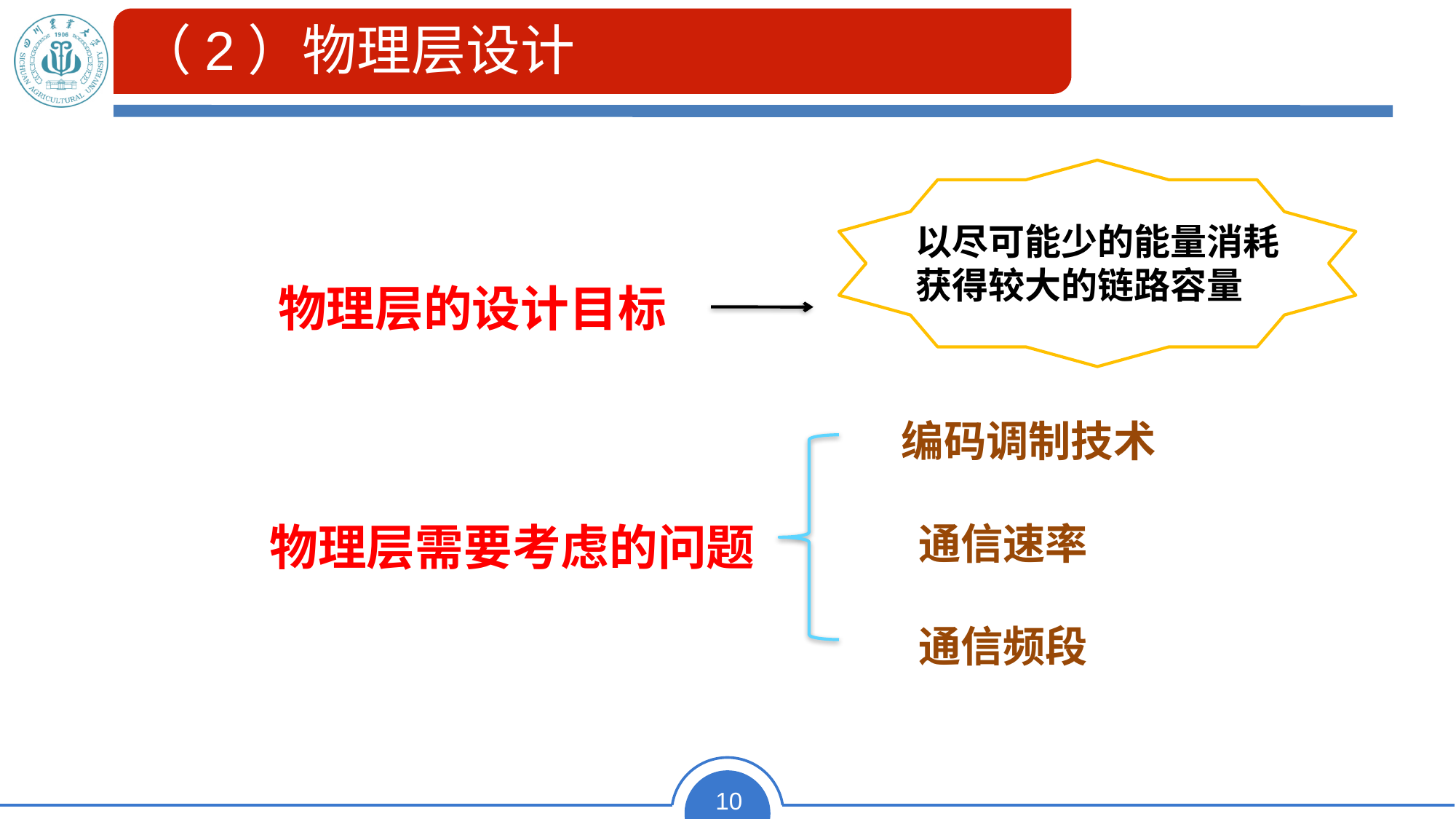

# （2）物理层设计

以尽可能少的能量消耗获得较大的链路容量
物理层的设计目标
编码调制技术

物理层需要考虑的问题
通信速率
通信频段